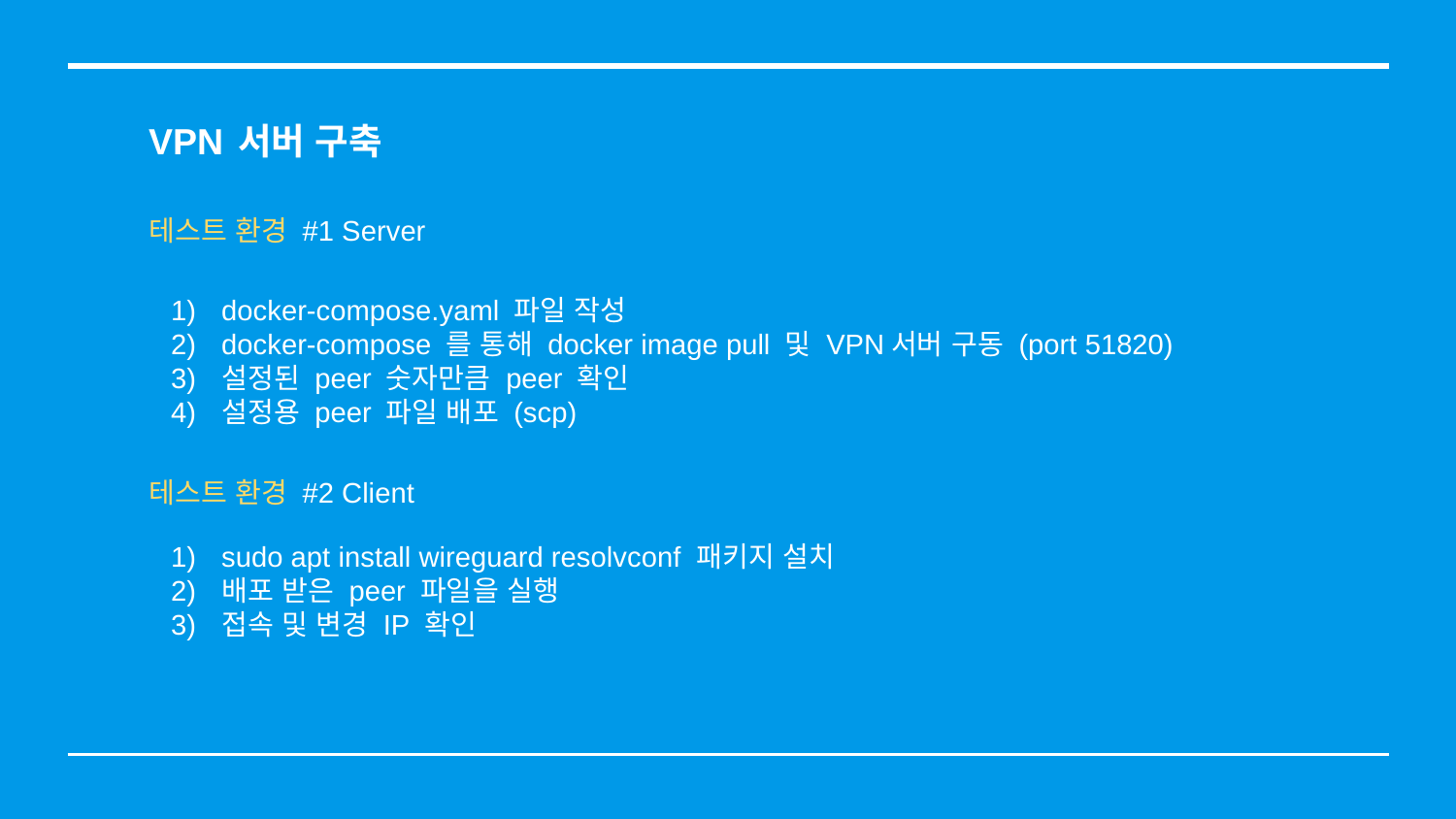

# VPN 서버 구축
테스트 환경 #1 Server
docker-compose.yaml 파일 작성
docker-compose 를 통해 docker image pull 및 VPN서버 구동 (port 51820)
설정된 peer 숫자만큼 peer 확인
설정용 peer 파일 배포 (scp)
테스트 환경 #2 Client
sudo apt install wireguard resolvconf 패키지 설치
배포 받은 peer 파일을 실행
접속 및 변경 IP 확인